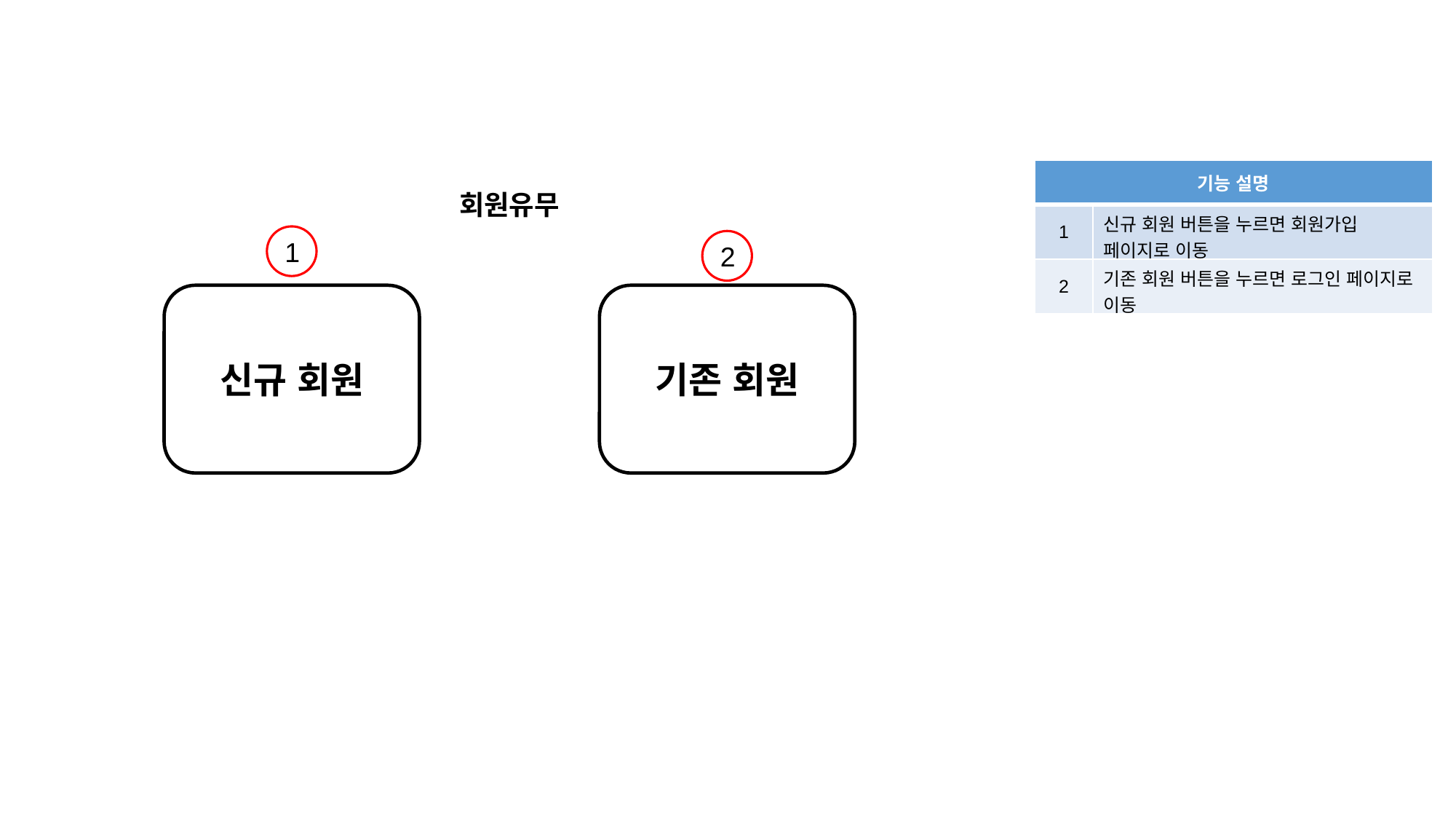

| 기능 설명 |  |
| --- | --- |
| 1 | 신규 회원 버튼을 누르면 회원가입 페이지로 이동 |
| 2 | 기존 회원 버튼을 누르면 로그인 페이지로 이동 |
회원유무
1
2
신규 회원
기존 회원